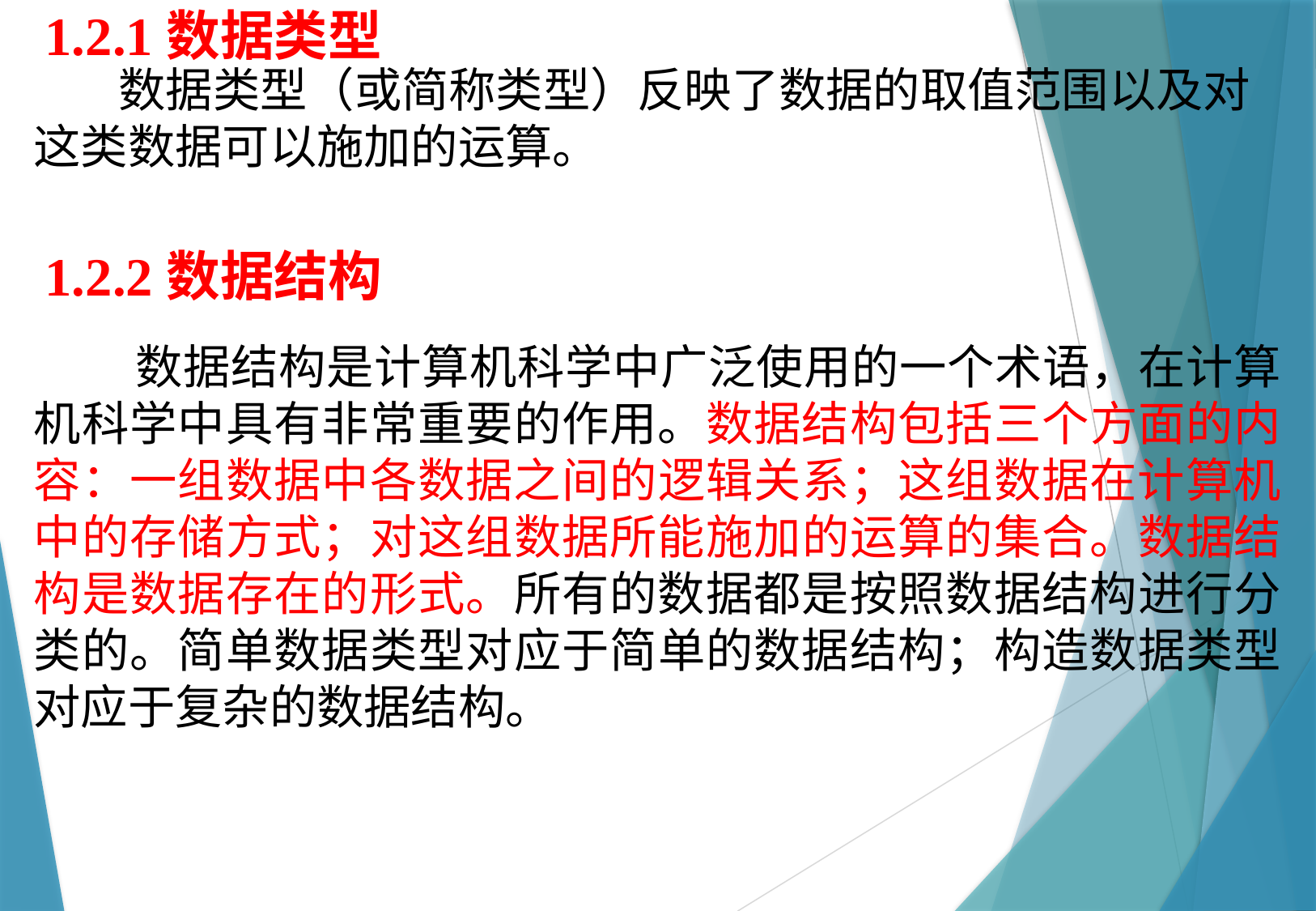

1.2.1数据类型
       数据类型（或简称类型）反映了数据的取值范围以及对这类数据可以施加的运算。
1.2.2数据结构
        数据结构是计算机科学中广泛使用的一个术语，在计算机科学中具有非常重要的作用。数据结构包括三个方面的内容：一组数据中各数据之间的逻辑关系；这组数据在计算机中的存储方式；对这组数据所能施加的运算的集合。数据结构是数据存在的形式。所有的数据都是按照数据结构进行分类的。简单数据类型对应于简单的数据结构；构造数据类型对应于复杂的数据结构。